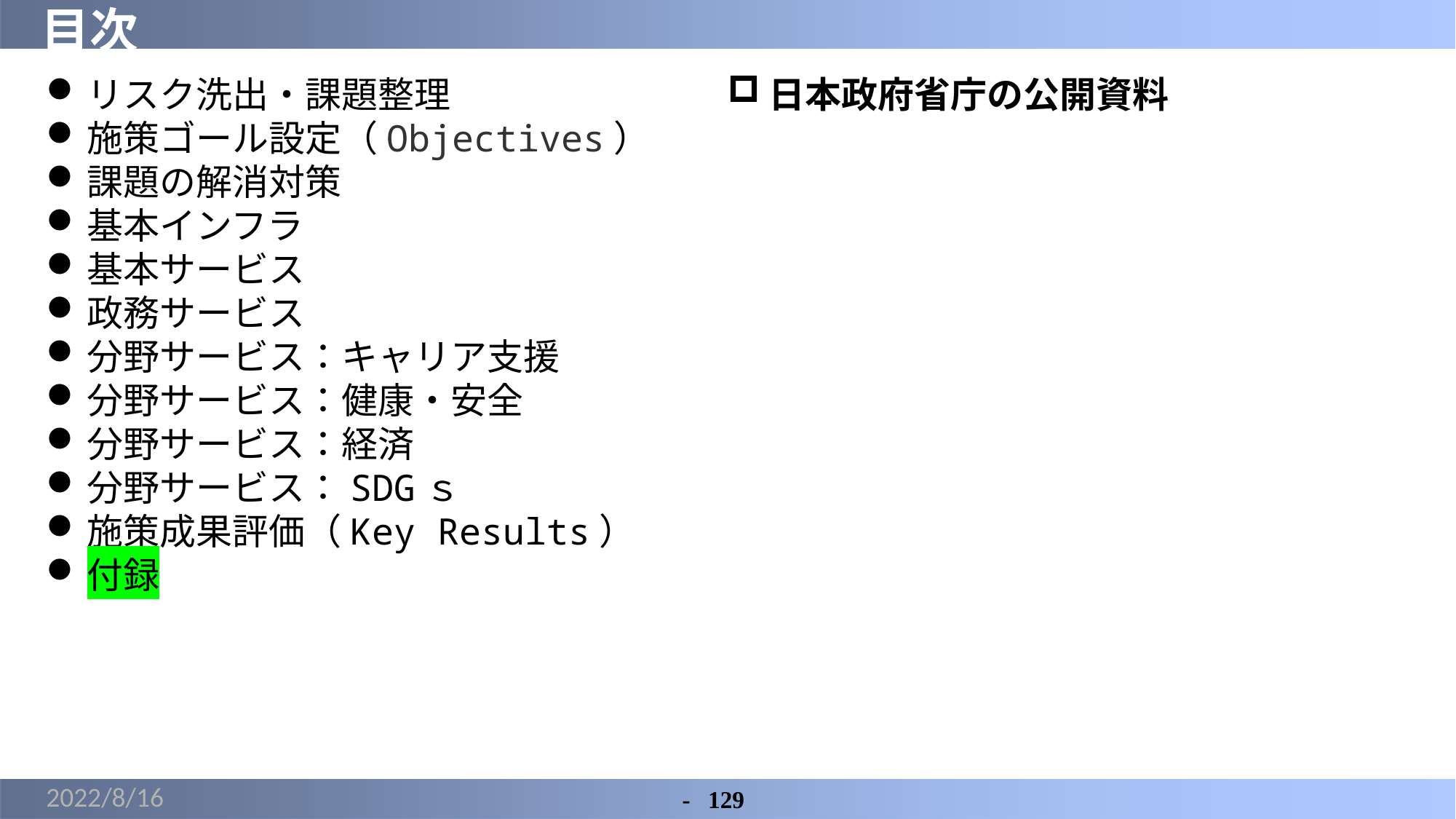

# 目次
リスク洗出・課題整理
施策ゴール設定（Objectives）
課題の解消対策
基本インフラ
基本サービス
政務サービス
分野サービス：キャリア支援
分野サービス：健康・安全
分野サービス：経済
分野サービス：SDGｓ
施策成果評価（Key Results）
付録
日本政府省庁の公開資料
2022/8/16
-	129　-